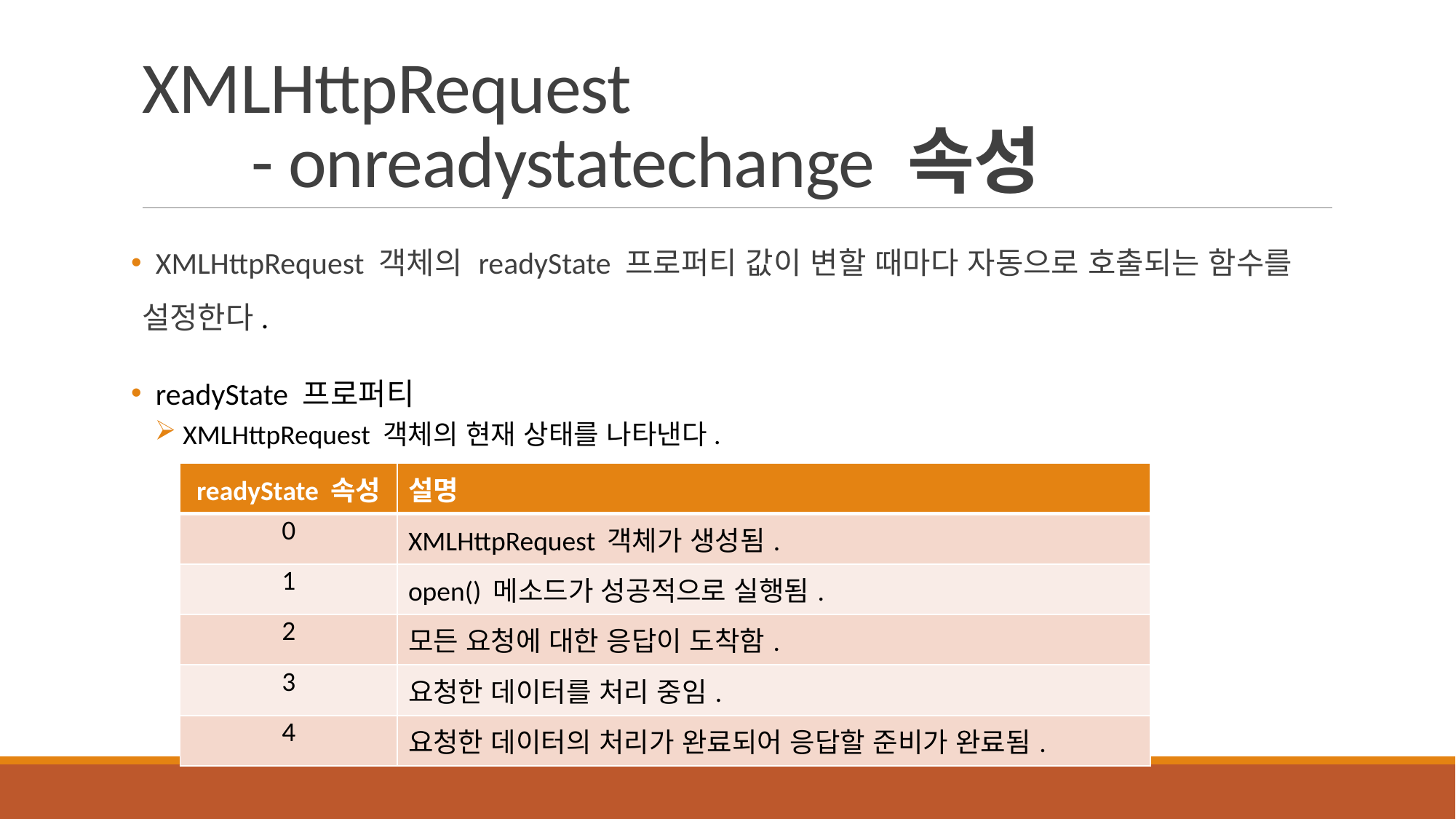

# XMLHttpRequest - onreadystatechange 속성
  XMLHttpRequest 객체의 readyState 프로퍼티 값이 변할 때마다 자동으로 호출되는 함수를 설정한다.
  readyState 프로퍼티
 XMLHttpRequest 객체의 현재 상태를 나타낸다.

| readyState 속성 | 설명 |
| --- | --- |
| 0 | XMLHttpRequest 객체가 생성됨. |
| 1 | open() 메소드가 성공적으로 실행됨. |
| 2 | 모든 요청에 대한 응답이 도착함. |
| 3 | 요청한 데이터를 처리 중임. |
| 4 | 요청한 데이터의 처리가 완료되어 응답할 준비가 완료됨. |